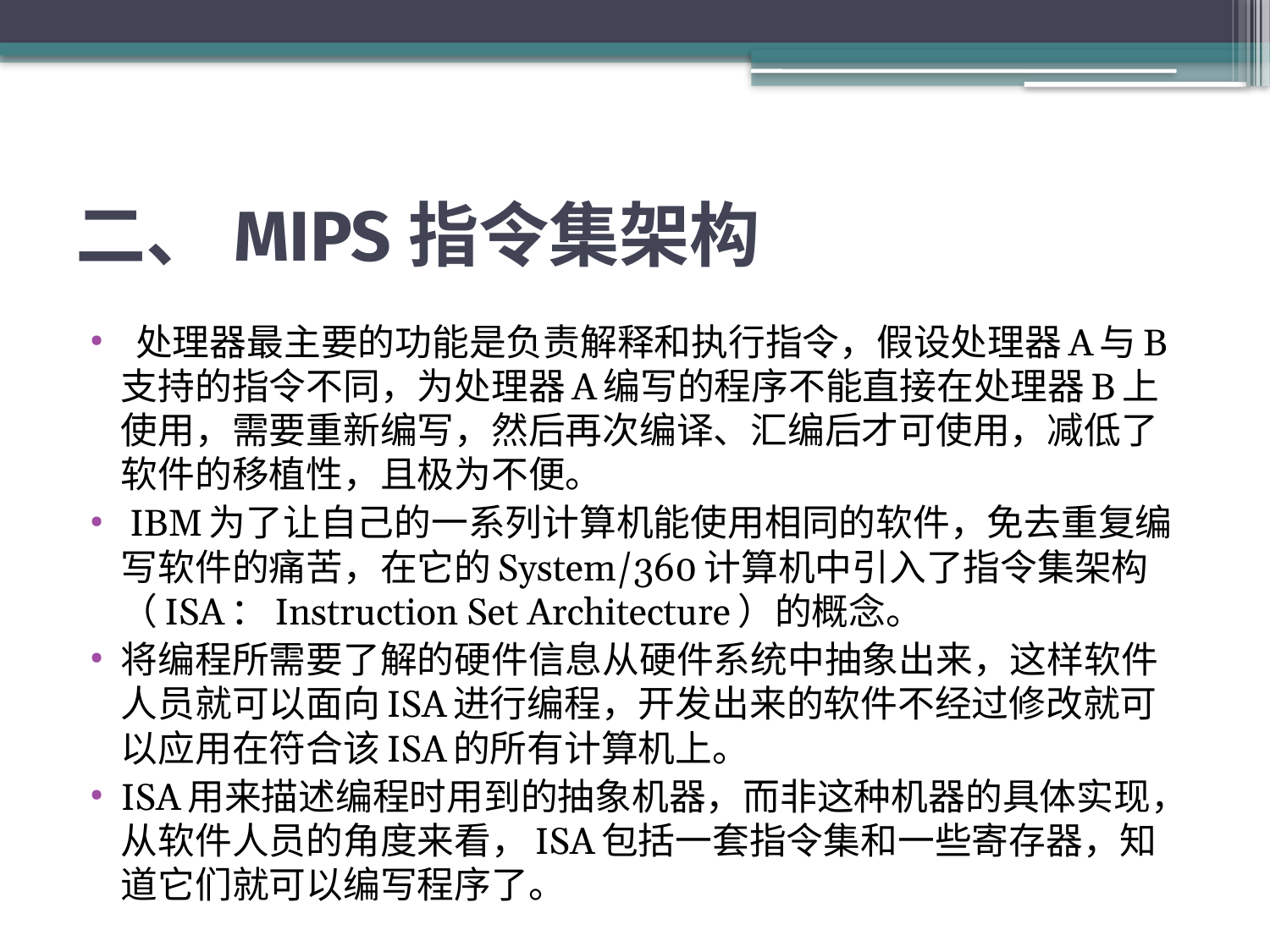

# 二、MIPS指令集架构
 处理器最主要的功能是负责解释和执行指令，假设处理器A与B支持的指令不同，为处理器A编写的程序不能直接在处理器B上使用，需要重新编写，然后再次编译、汇编后才可使用，减低了软件的移植性，且极为不便。
 IBM为了让自己的一系列计算机能使用相同的软件，免去重复编写软件的痛苦，在它的System/360计算机中引入了指令集架构（ISA：Instruction Set Architecture）的概念。
将编程所需要了解的硬件信息从硬件系统中抽象出来，这样软件人员就可以面向ISA进行编程，开发出来的软件不经过修改就可以应用在符合该ISA的所有计算机上。
ISA用来描述编程时用到的抽象机器，而非这种机器的具体实现，从软件人员的角度来看，ISA包括一套指令集和一些寄存器，知道它们就可以编写程序了。